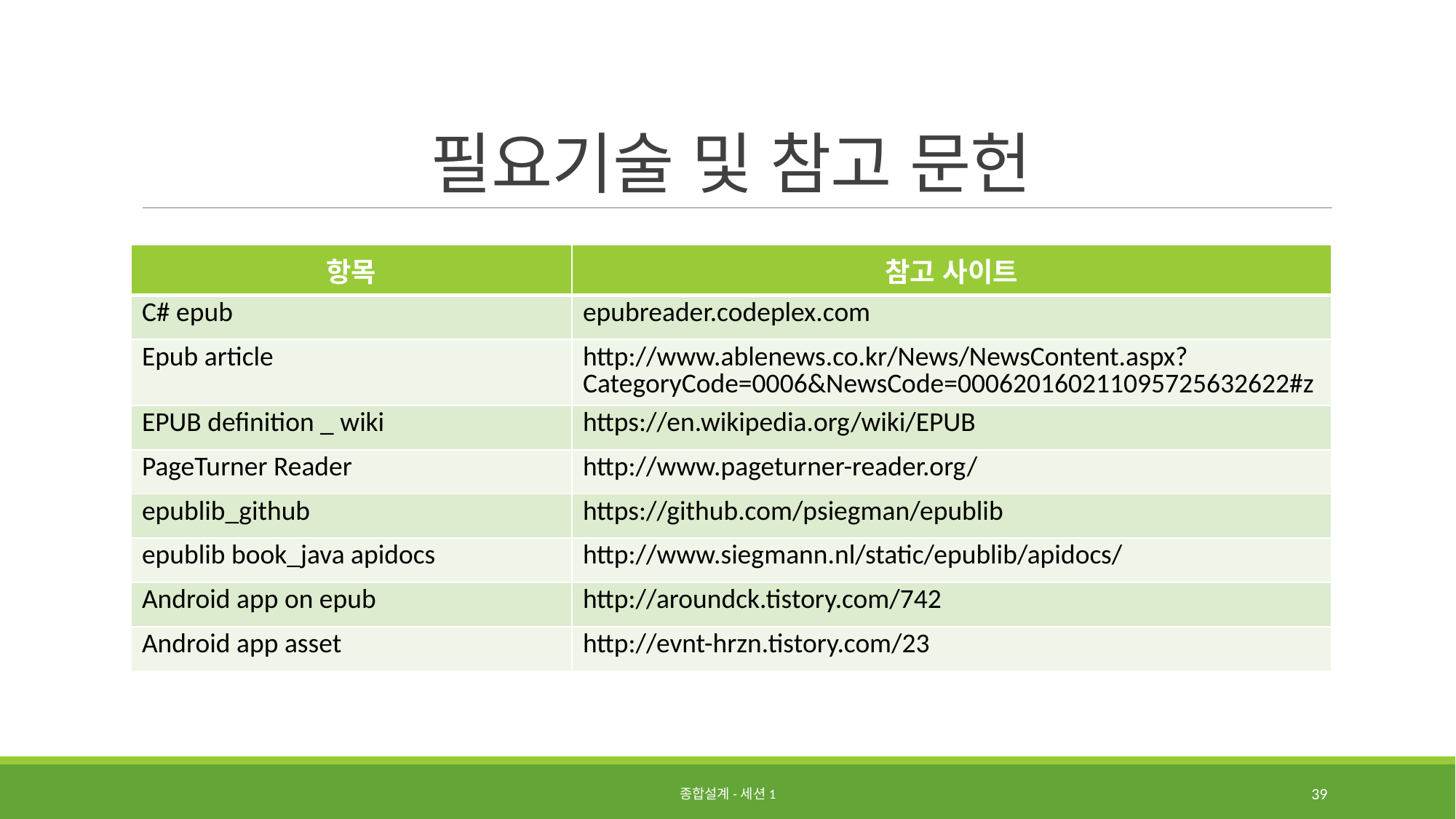

# 필요기술 및 참고 문헌
| 항목 | 참고 사이트 |
| --- | --- |
| C# epub | epubreader.codeplex.com |
| Epub article | http://www.ablenews.co.kr/News/NewsContent.aspx?CategoryCode=0006&NewsCode=000620160211095725632622#z |
| EPUB definition \_ wiki | https://en.wikipedia.org/wiki/EPUB |
| PageTurner Reader | http://www.pageturner-reader.org/ |
| epublib\_github | https://github.com/psiegman/epublib |
| epublib book\_java apidocs | http://www.siegmann.nl/static/epublib/apidocs/ |
| Android app on epub | http://aroundck.tistory.com/742 |
| Android app asset | http://evnt-hrzn.tistory.com/23 |
종합설계-세션1
39